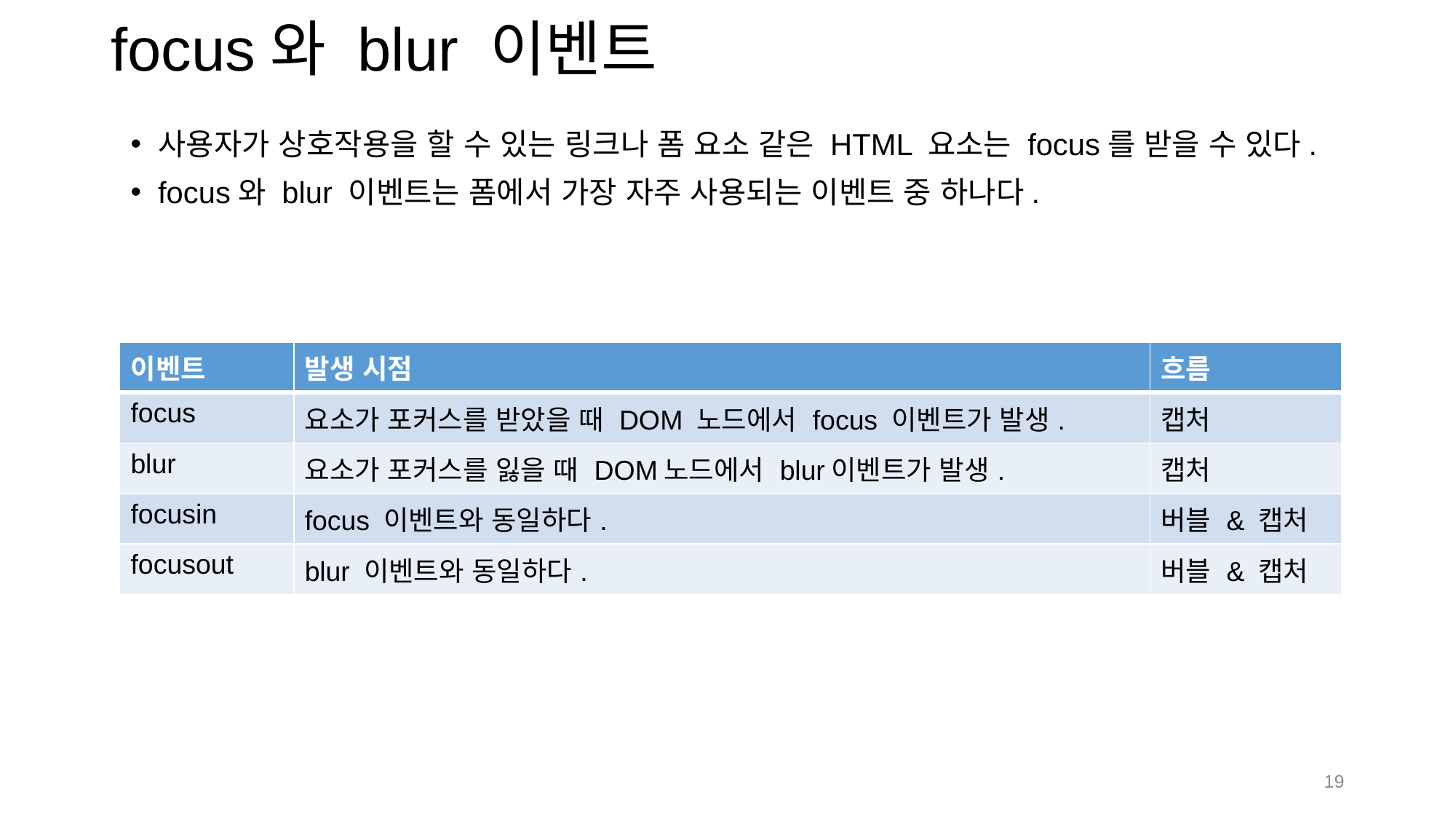

# focus와 blur 이벤트
사용자가 상호작용을 할 수 있는 링크나 폼 요소 같은 HTML 요소는 focus를 받을 수 있다.
focus와 blur 이벤트는 폼에서 가장 자주 사용되는 이벤트 중 하나다.
| 이벤트 | 발생 시점 | 흐름 |
| --- | --- | --- |
| focus | 요소가 포커스를 받았을 때 DOM 노드에서 focus 이벤트가 발생. | 캡처 |
| blur | 요소가 포커스를 잃을 때 DOM노드에서 blur이벤트가 발생. | 캡처 |
| focusin | focus 이벤트와 동일하다. | 버블 & 캡처 |
| focusout | blur 이벤트와 동일하다. | 버블 & 캡처 |
19